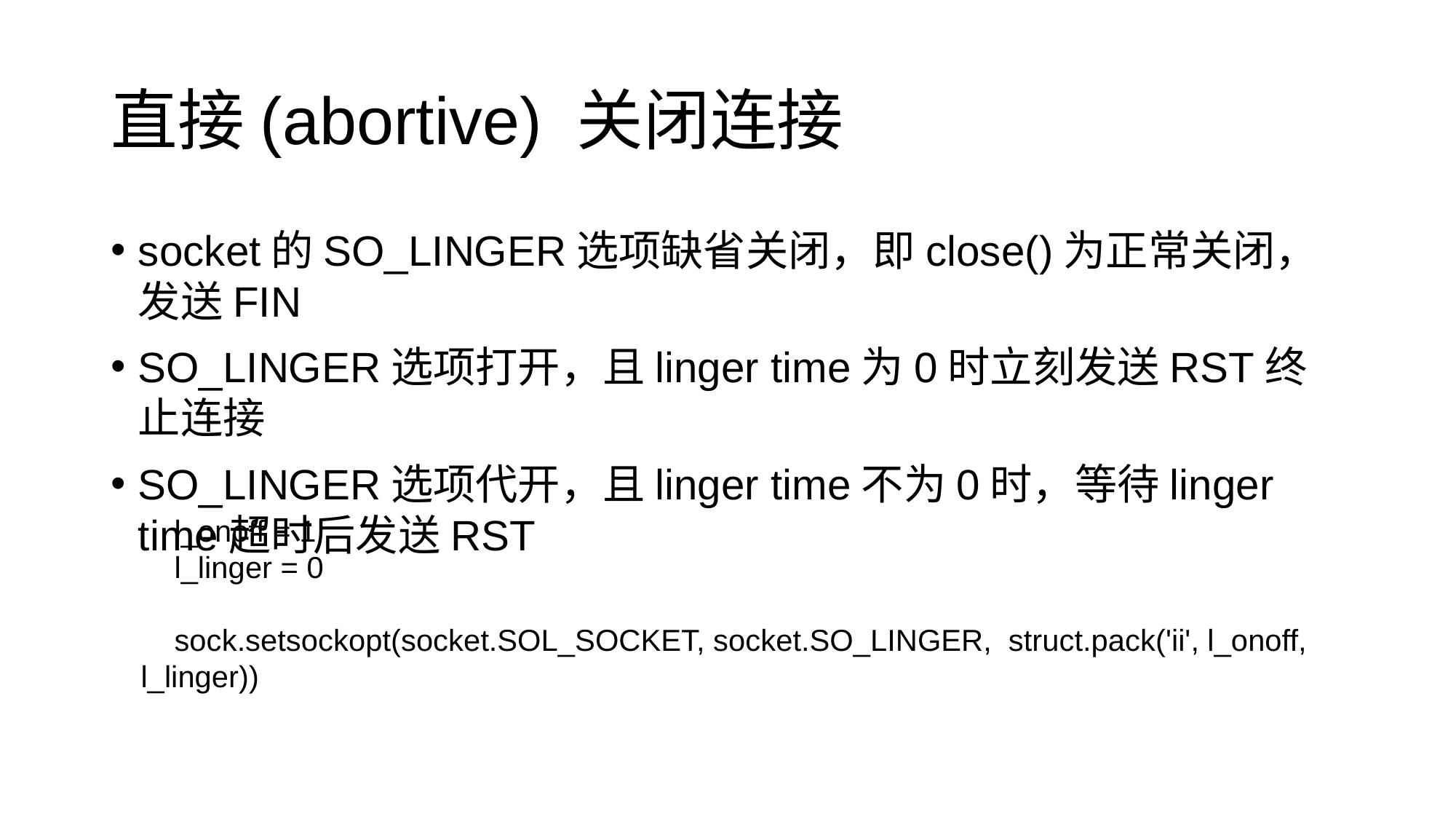

# 直接(abortive) 关闭连接
socket的SO_LINGER选项缺省关闭，即close()为正常关闭，发送FIN
SO_LINGER选项打开，且linger time为0时立刻发送RST终止连接
SO_LINGER选项代开，且linger time不为0时，等待linger time超时后发送RST
    l_onoff = 1
    l_linger = 0

    sock.setsockopt(socket.SOL_SOCKET, socket.SO_LINGER,  struct.pack('ii', l_onoff, l_linger))